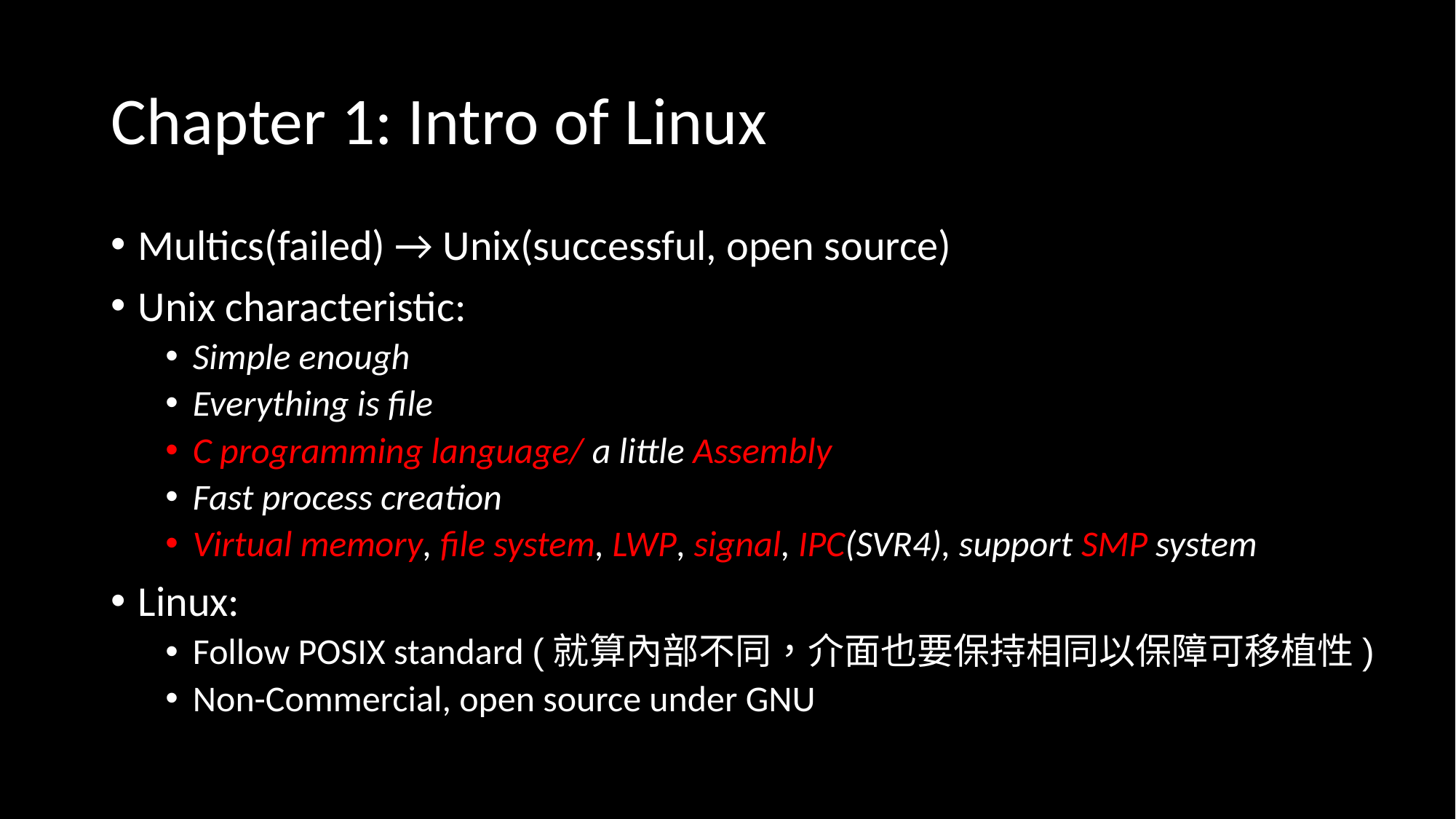

# Chapter 1: Intro of Linux
Multics(failed) → Unix(successful, open source)
Unix characteristic:
Simple enough
Everything is file
C programming language/ a little Assembly
Fast process creation
Virtual memory, file system, LWP, signal, IPC(SVR4), support SMP system
Linux:
Follow POSIX standard (就算內部不同，介面也要保持相同以保障可移植性)
Non-Commercial, open source under GNU